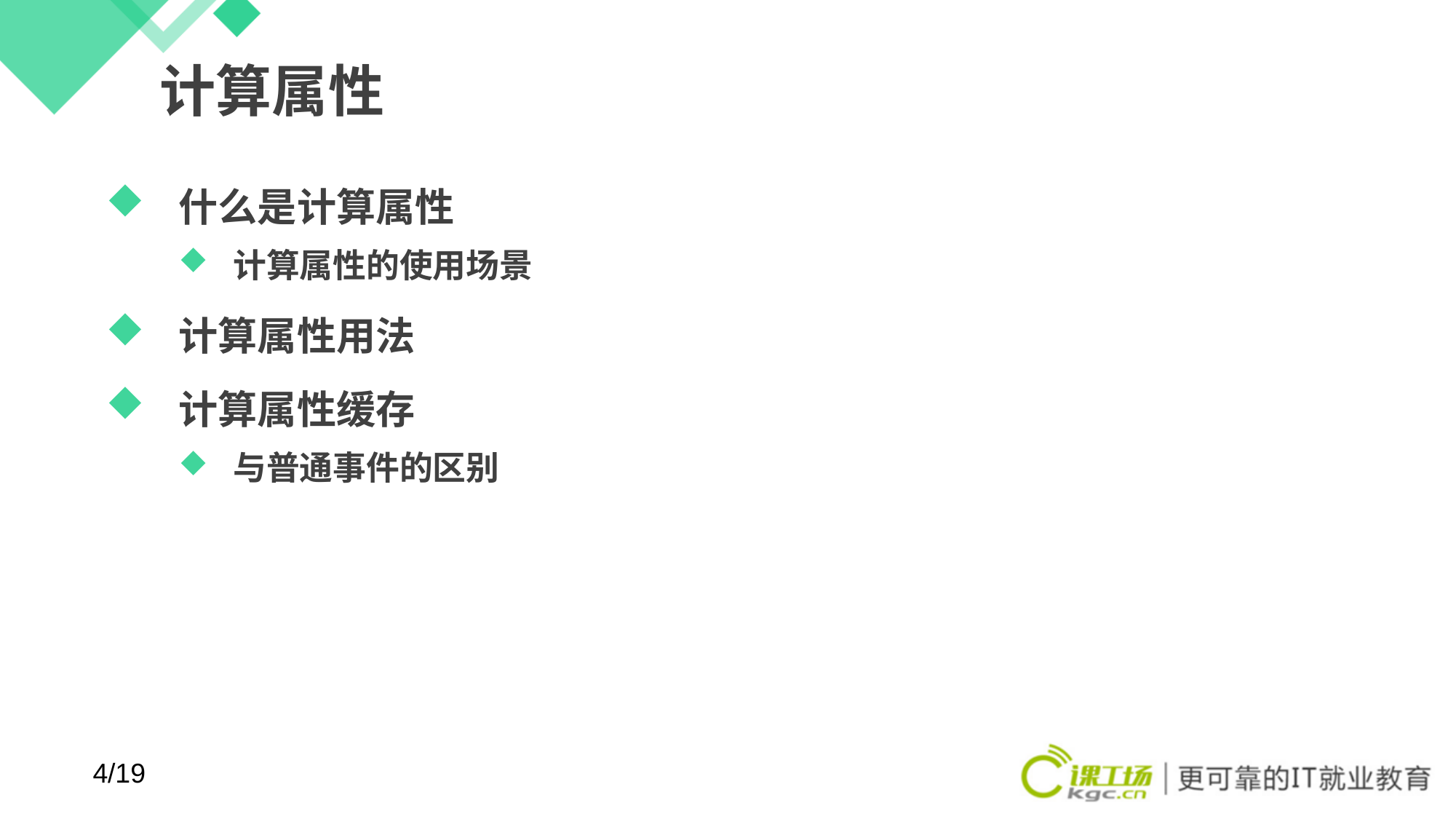

# 计算属性
什么是计算属性
计算属性的使用场景
计算属性用法
计算属性缓存
与普通事件的区别